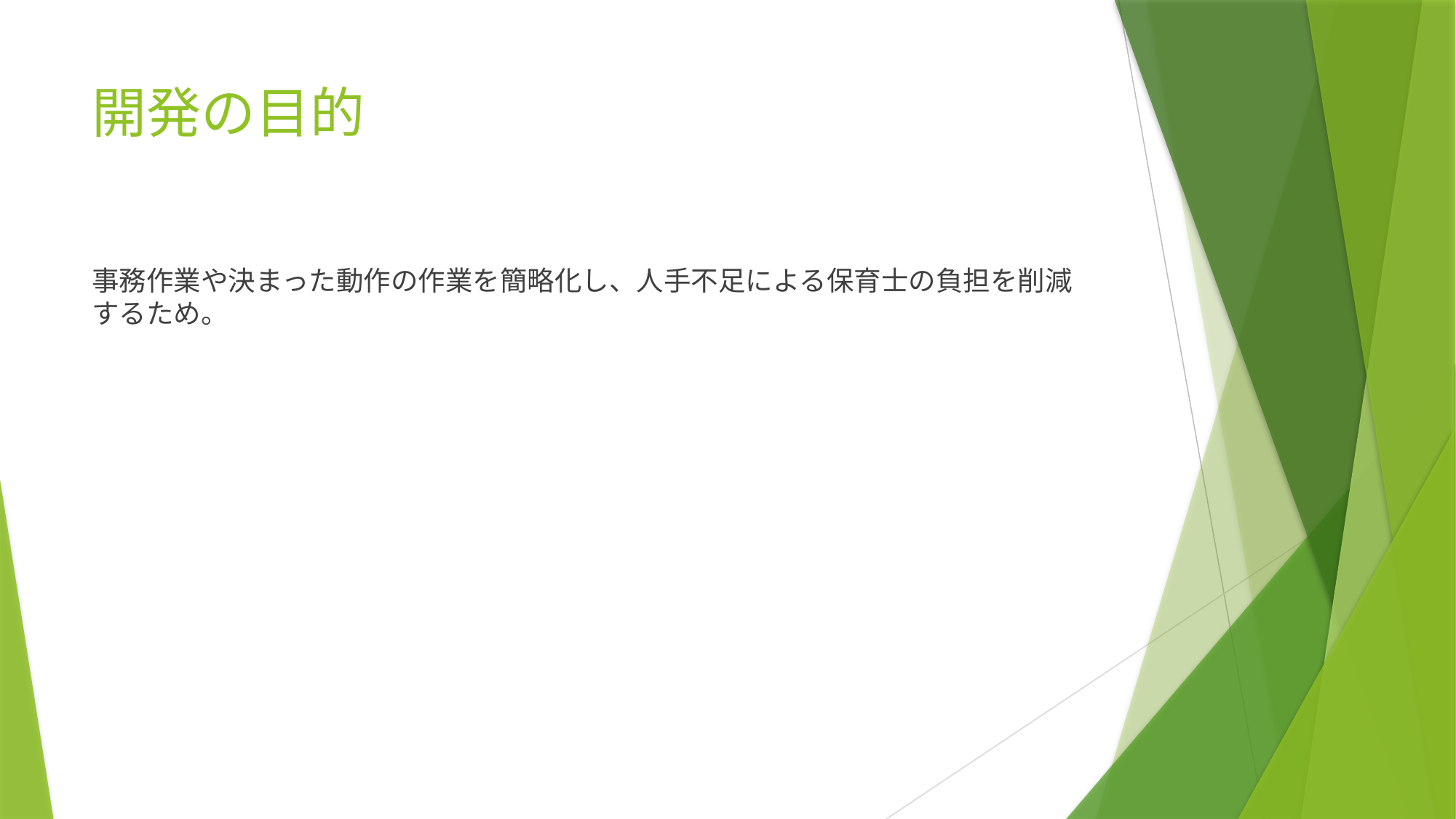

# 開発の目的
事務作業や決まった動作の作業を簡略化し、人手不足による保育士の負担を削減するため。